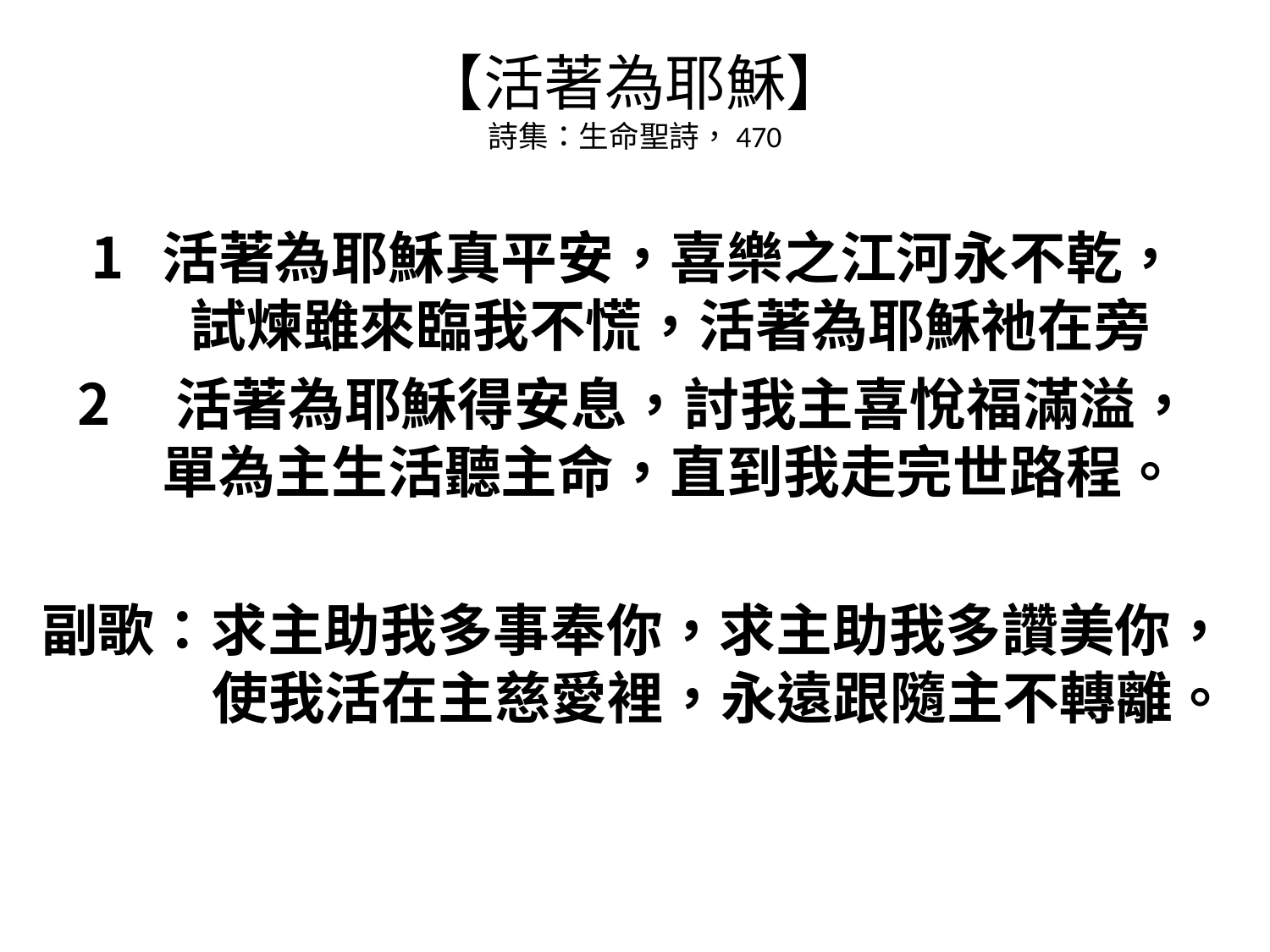

# 【活著為耶穌】 詩集：生命聖詩，470
活著為耶穌真平安，喜樂之江河永不乾，
試煉雖來臨我不慌，活著為耶穌祂在旁
 活著為耶穌得安息，討我主喜悅福滿溢，
單為主生活聽主命，直到我走完世路程。

副歌：求主助我多事奉你，求主助我多讚美你，
　　使我活在主慈愛裡，永遠跟隨主不轉離。